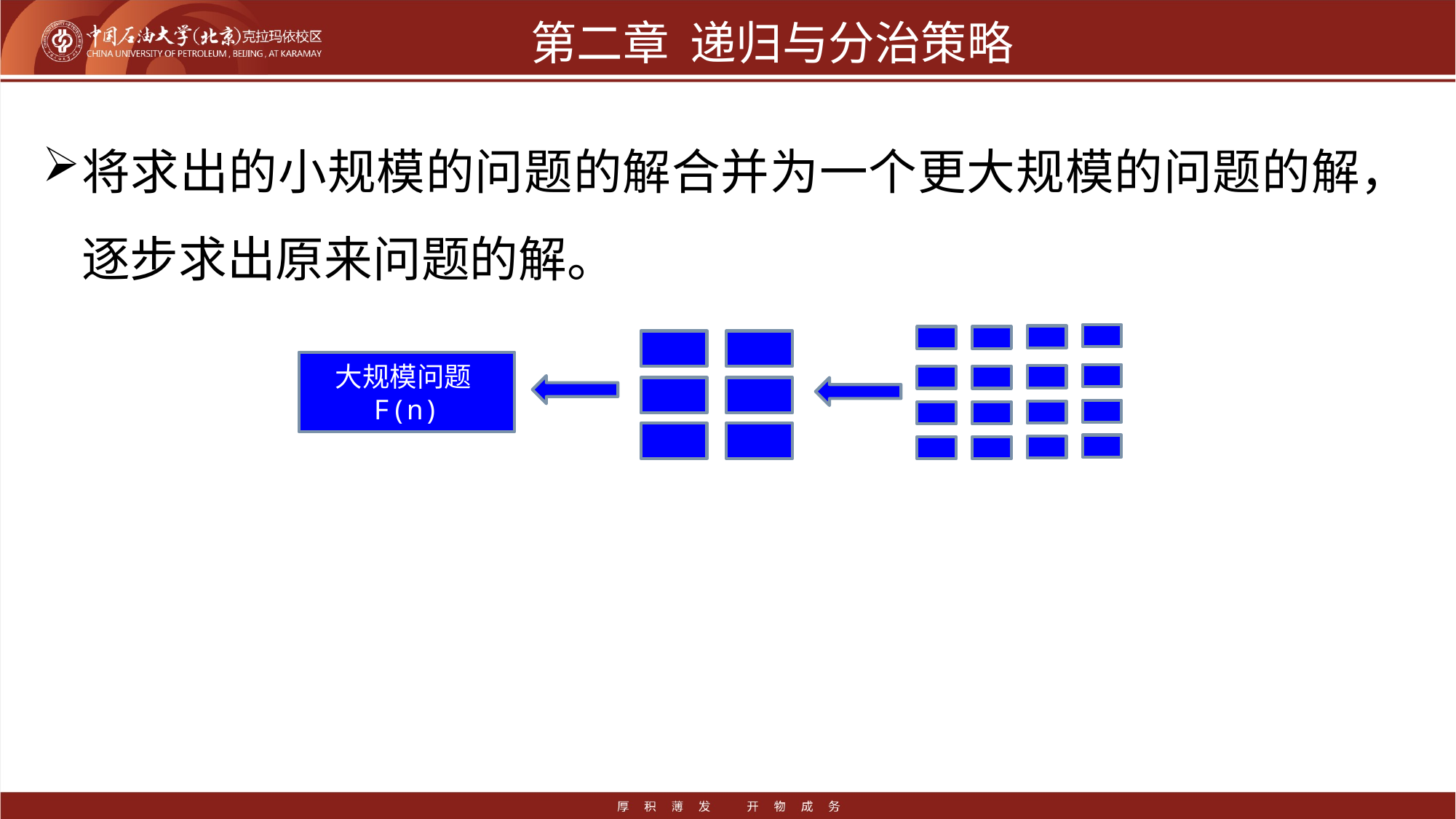

# 第二章  递归与分治策略
将求出的小规模的问题的解合并为一个更大规模的问题的解，逐步求出原来问题的解。

大规模问题F(n)